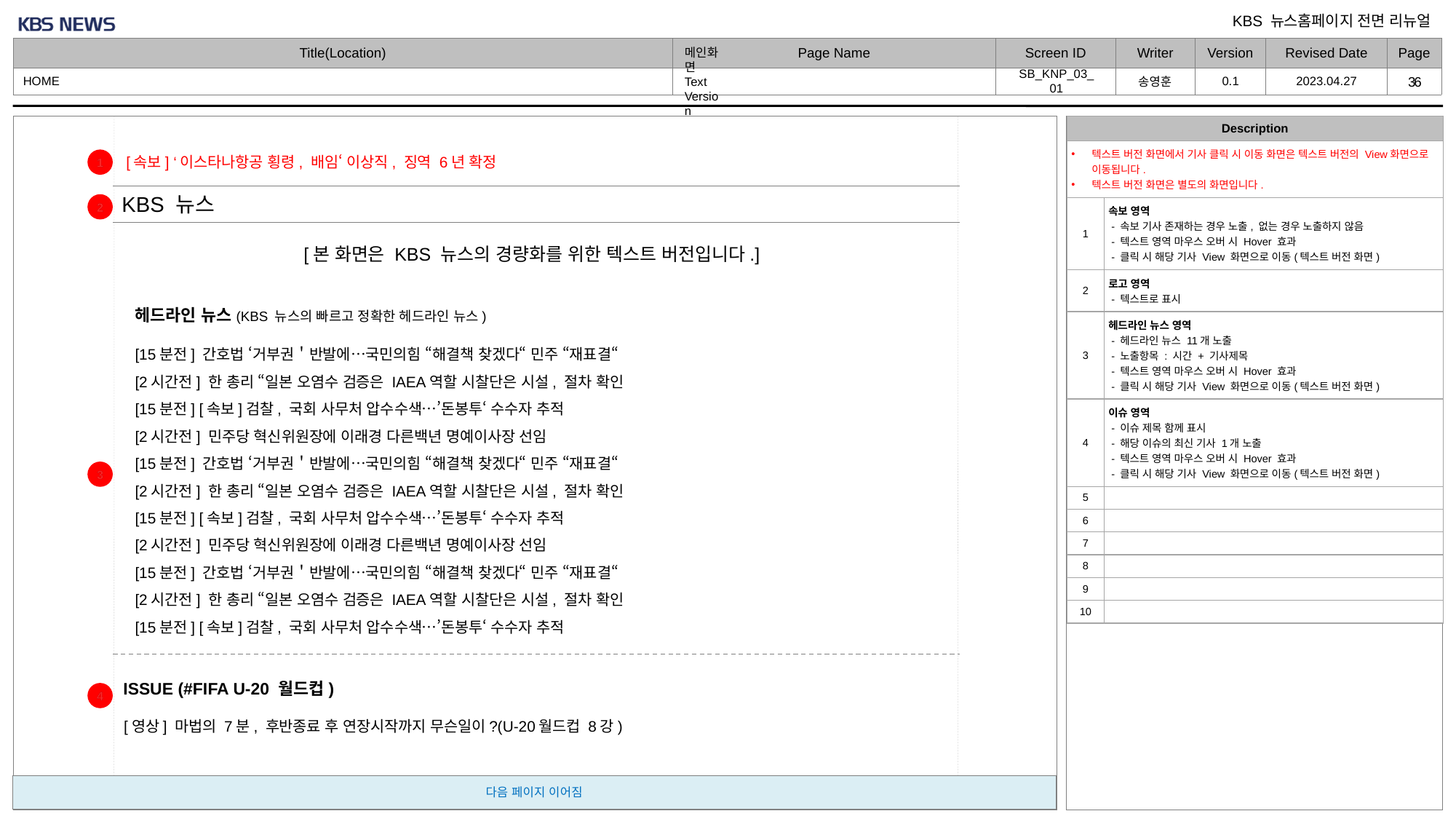

2023.04.27
0.1
HOME
SB_KNP_03_01
# 메인화면 Text Version
| Description |  |
| --- | --- |
| 텍스트 버전 화면에서 기사 클릭 시 이동 화면은 텍스트 버전의 View화면으로 이동됩니다. 텍스트 버전 화면은 별도의 화면입니다. |  |
| 1 | 속보 영역 - 속보 기사 존재하는 경우 노출, 없는 경우 노출하지 않음 - 텍스트 영역 마우스 오버 시 Hover 효과 - 클릭 시 해당 기사 View 화면으로 이동(텍스트 버전 화면) |
| 2 | 로고 영역 - 텍스트로 표시 |
| 3 | 헤드라인 뉴스 영역 - 헤드라인 뉴스 11개 노출 - 노출항목 : 시간 + 기사제목 - 텍스트 영역 마우스 오버 시 Hover 효과 - 클릭 시 해당 기사 View 화면으로 이동(텍스트 버전 화면) |
| 4 | 이슈 영역 - 이슈 제목 함께 표시 - 해당 이슈의 최신 기사 1개 노출 - 텍스트 영역 마우스 오버 시 Hover 효과 - 클릭 시 해당 기사 View 화면으로 이동(텍스트 버전 화면) |
| 5 |  |
| 6 |  |
| 7 |  |
| 8 |  |
| 9 |  |
| 10 |  |
[속보] ‘이스타나항공 횡령, 배임‘ 이상직, 징역 6년 확정
1
KBS 뉴스
2
[본 화면은 KBS 뉴스의 경량화를 위한 텍스트 버전입니다.]
헤드라인 뉴스(KBS 뉴스의 빠르고 정확한 헤드라인 뉴스)
[15분전] 간호법 ‘거부권＇반발에…국민의힘 “해결책 찾겠다“ 민주 “재표결“
[2시간전] 한 총리 “일본 오염수 검증은 IAEA역할 시찰단은 시설, 절차 확인
[15분전] [속보]검찰, 국회 사무처 압수수색…’돈봉투‘ 수수자 추적
[2시간전] 민주당 혁신위원장에 이래경 다른백년 명예이사장 선임
[15분전] 간호법 ‘거부권＇반발에…국민의힘 “해결책 찾겠다“ 민주 “재표결“
[2시간전] 한 총리 “일본 오염수 검증은 IAEA역할 시찰단은 시설, 절차 확인
[15분전] [속보]검찰, 국회 사무처 압수수색…’돈봉투‘ 수수자 추적
[2시간전] 민주당 혁신위원장에 이래경 다른백년 명예이사장 선임
[15분전] 간호법 ‘거부권＇반발에…국민의힘 “해결책 찾겠다“ 민주 “재표결“
[2시간전] 한 총리 “일본 오염수 검증은 IAEA역할 시찰단은 시설, 절차 확인
[15분전] [속보]검찰, 국회 사무처 압수수색…’돈봉투‘ 수수자 추적
3
ISSUE (#FIFA U-20 월드컵)
4
[영상] 마법의 7분, 후반종료 후 연장시작까지 무슨일이?(U-20월드컵 8강)